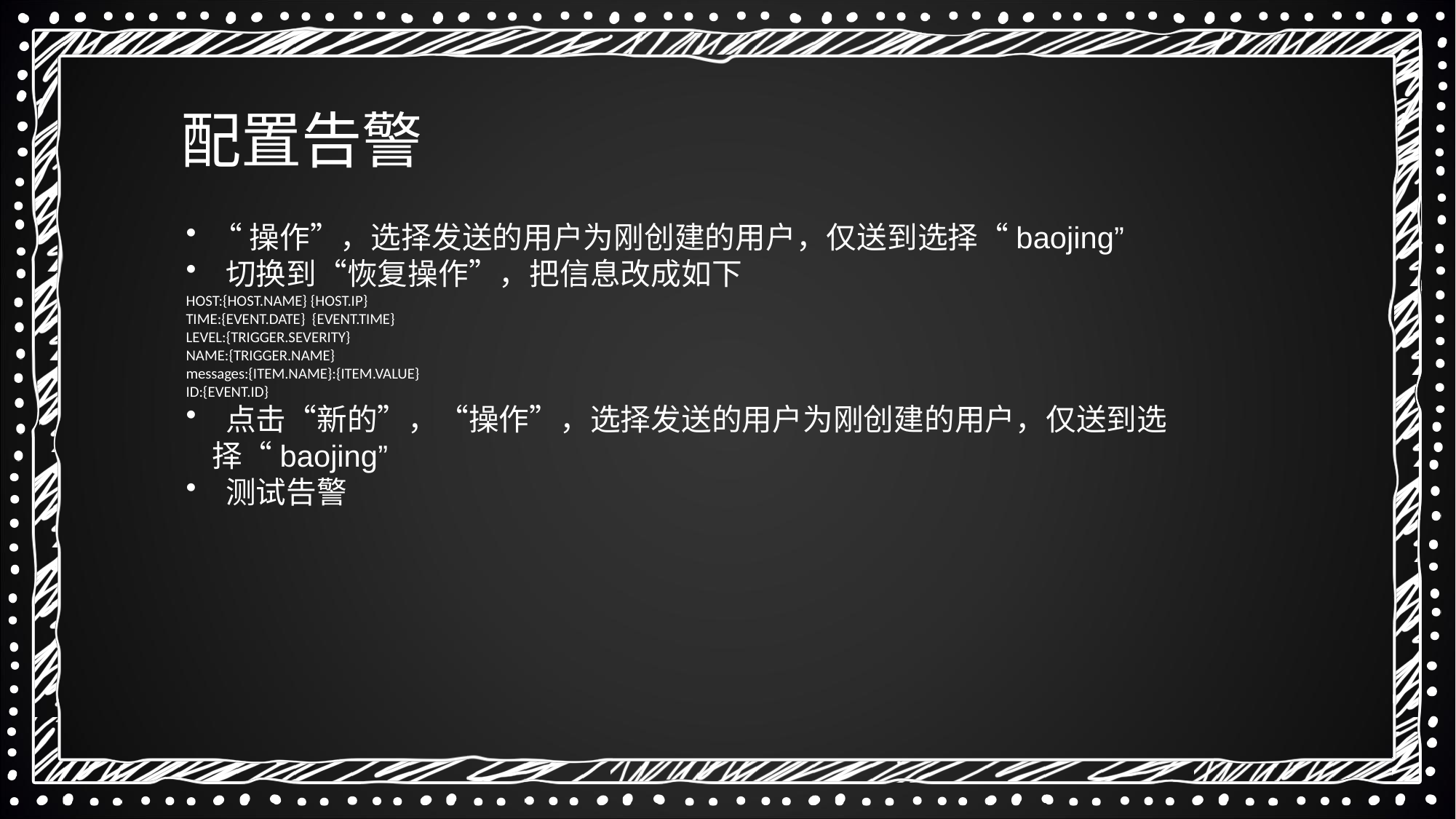

配置告警
“操作”，选择发送的用户为刚创建的用户，仅送到选择“baojing”
 切换到“恢复操作”，把信息改成如下
HOST:{HOST.NAME} {HOST.IP}
TIME:{EVENT.DATE}  {EVENT.TIME}
LEVEL:{TRIGGER.SEVERITY}
NAME:{TRIGGER.NAME}
messages:{ITEM.NAME}:{ITEM.VALUE}
ID:{EVENT.ID}
 点击“新的”，“操作”，选择发送的用户为刚创建的用户，仅送到选择“baojing”
 测试告警